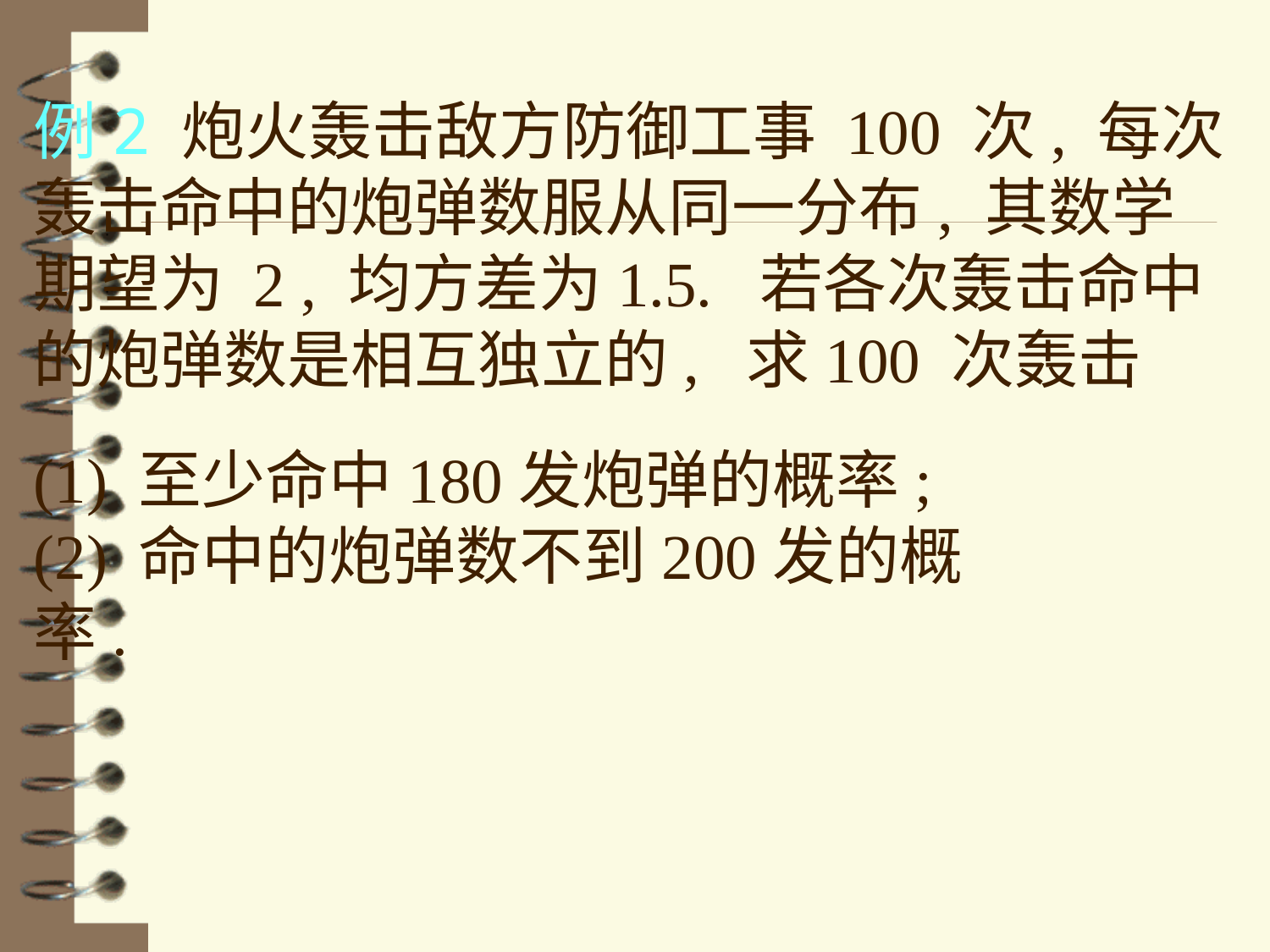

例2 炮火轰击敌方防御工事 100 次, 每次
轰击命中的炮弹数服从同一分布, 其数学
期望为 2 , 均方差为1.5.  若各次轰击命中
的炮弹数是相互独立的,  求100 次轰击
(1) 至少命中180发炮弹的概率;
(2) 命中的炮弹数不到200发的概率.